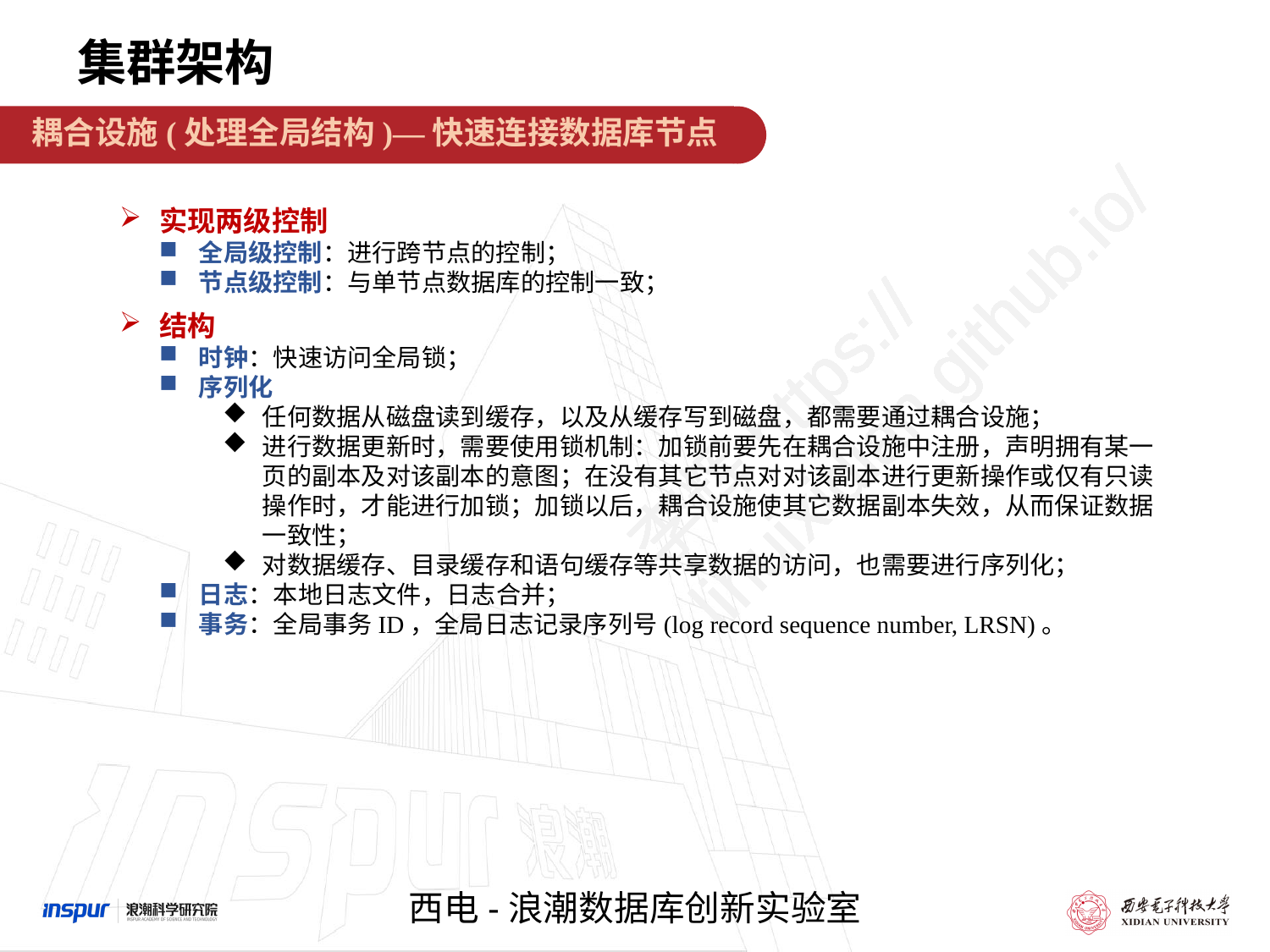

集群架构

耦合设施(处理全局结构)—快速连接数据库节点
实现两级控制
全局级控制：进行跨节点的控制；
节点级控制：与单节点数据库的控制一致；
结构
时钟：快速访问全局锁；
序列化
任何数据从磁盘读到缓存，以及从缓存写到磁盘，都需要通过耦合设施；
进行数据更新时，需要使用锁机制：加锁前要先在耦合设施中注册，声明拥有某一页的副本及对该副本的意图；在没有其它节点对对该副本进行更新操作或仅有只读操作时，才能进行加锁；加锁以后，耦合设施使其它数据副本失效，从而保证数据一致性；
对数据缓存、目录缓存和语句缓存等共享数据的访问，也需要进行序列化；
日志：本地日志文件，日志合并；
事务：全局事务ID，全局日志记录序列号(log record sequence number, LRSN)。